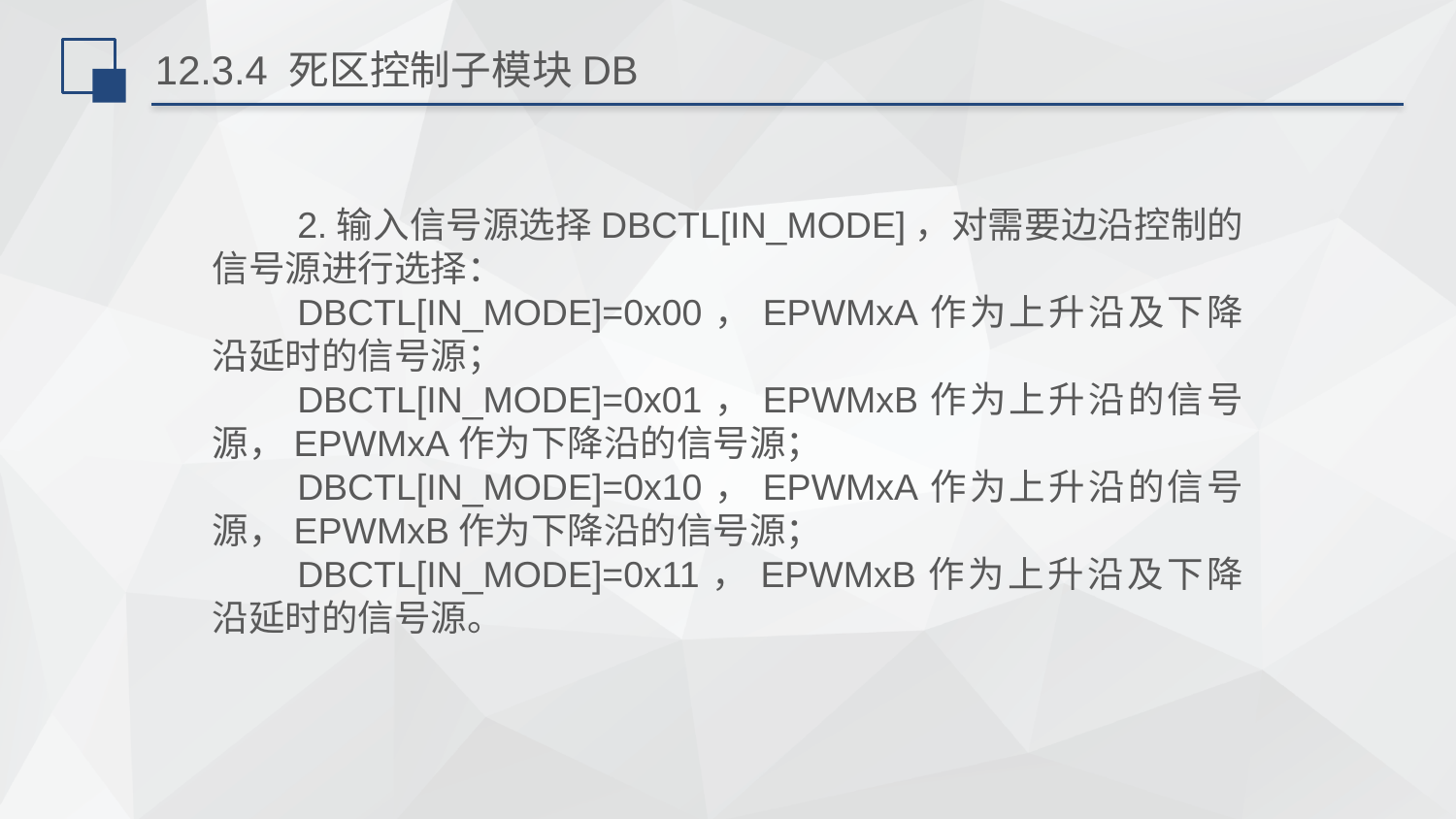

# 12.3.4 死区控制子模块DB
2.输入信号源选择DBCTL[IN_MODE]，对需要边沿控制的信号源进行选择：
DBCTL[IN_MODE]=0x00，EPWMxA作为上升沿及下降沿延时的信号源；
DBCTL[IN_MODE]=0x01，EPWMxB作为上升沿的信号源，EPWMxA作为下降沿的信号源；
DBCTL[IN_MODE]=0x10，EPWMxA作为上升沿的信号源，EPWMxB作为下降沿的信号源；
DBCTL[IN_MODE]=0x11，EPWMxB作为上升沿及下降沿延时的信号源。